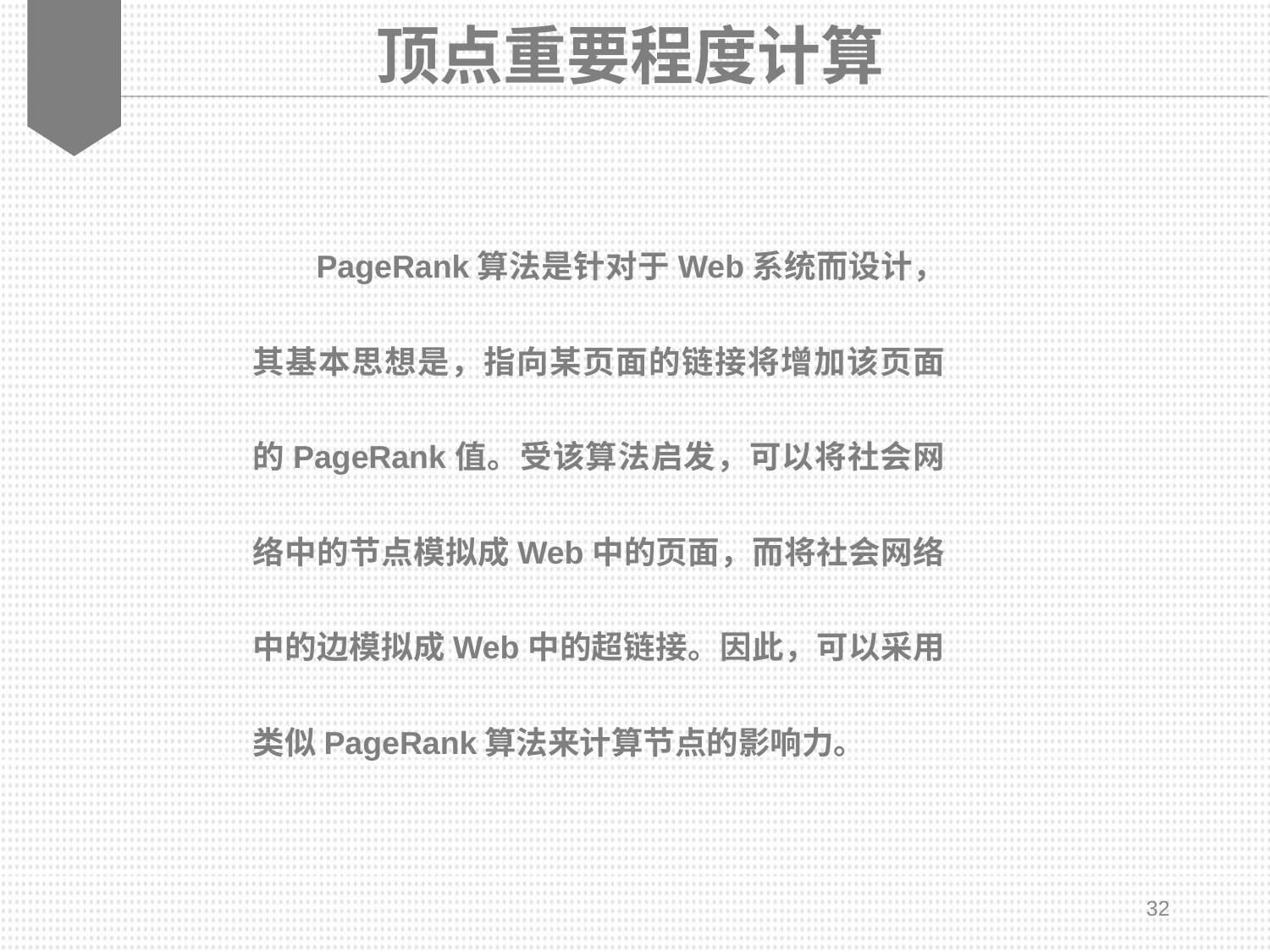

顶点重要程度计算

PageRank算法是针对于Web系统而设计，其基本思想是，指向某页面的链接将增加该页面的PageRank值。受该算法启发，可以将社会网络中的节点模拟成Web中的页面，而将社会网络中的边模拟成Web中的超链接。因此，可以采用类似PageRank算法来计算节点的影响力。
32